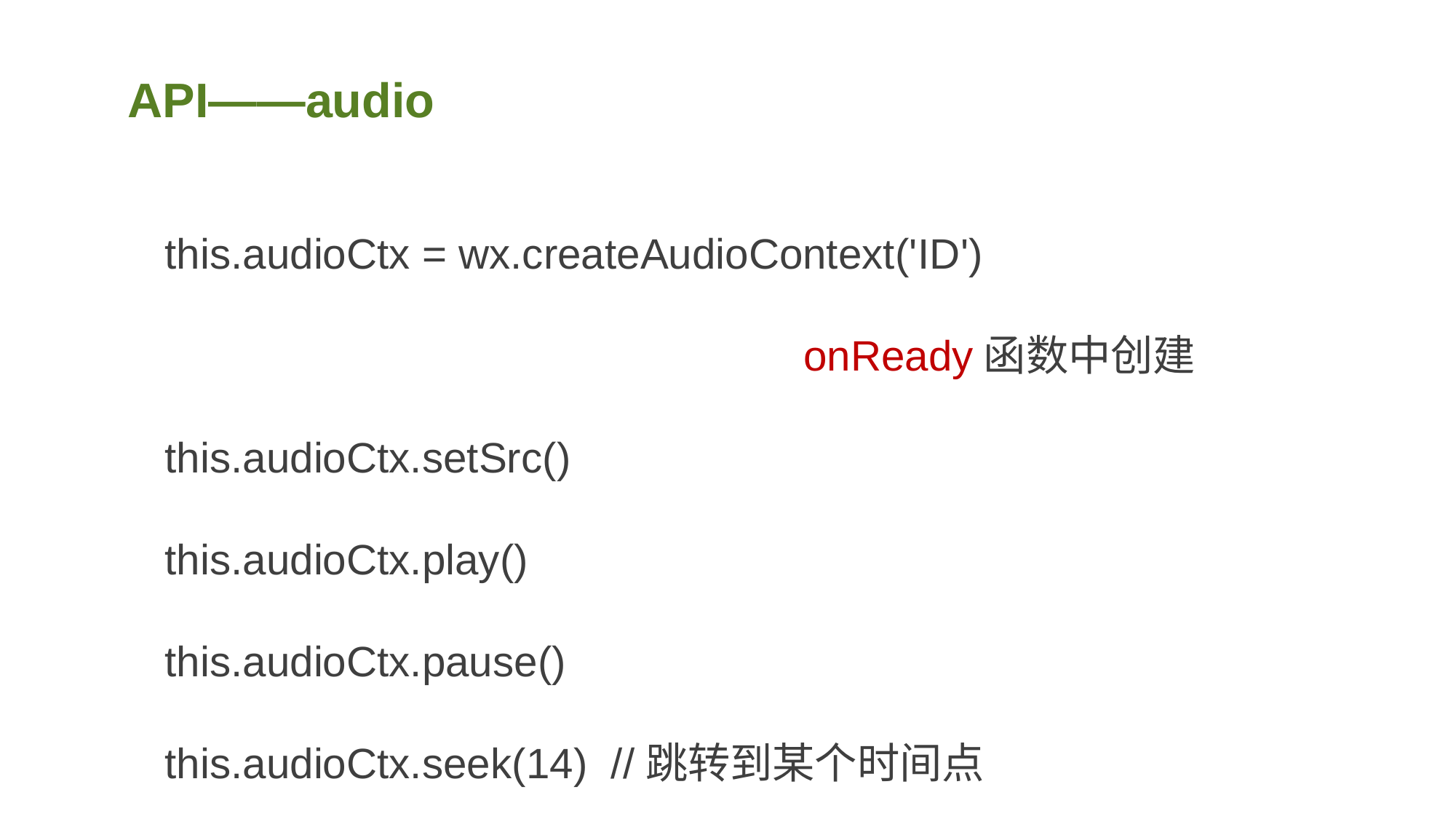

API——audio
this.audioCtx = wx.createAudioContext('ID')
                                                      onReady函数中创建
this.audioCtx.setSrc()
this.audioCtx.play()
this.audioCtx.pause()
this.audioCtx.seek(14)  //跳转到某个时间点